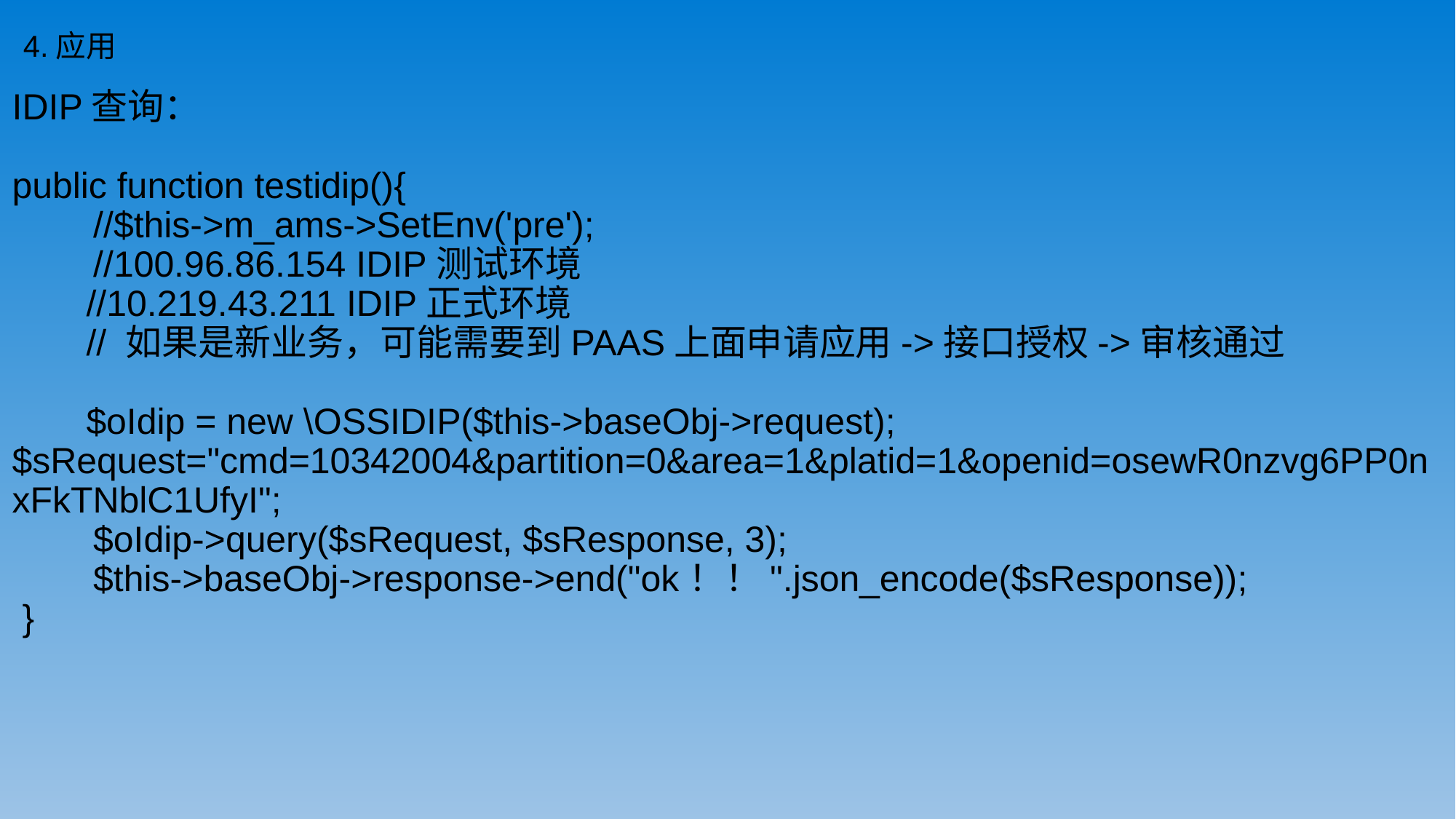

4.应用
# IDIP查询： public function testidip(){ //$this->m_ams->SetEnv('pre'); //100.96.86.154 IDIP测试环境 //10.219.43.211 IDIP正式环境 // 如果是新业务，可能需要到PAAS上面申请应用->接口授权->审核通过 $oIdip = new \OSSIDIP($this->baseObj->request);           	$sRequest="cmd=10342004&partition=0&area=1&platid=1&openid=osewR0nzvg6PP0nxFkTNblC1UfyI"; $oIdip->query($sRequest, $sResponse, 3); $this->baseObj->response->end("ok！！".json_encode($sResponse)); }